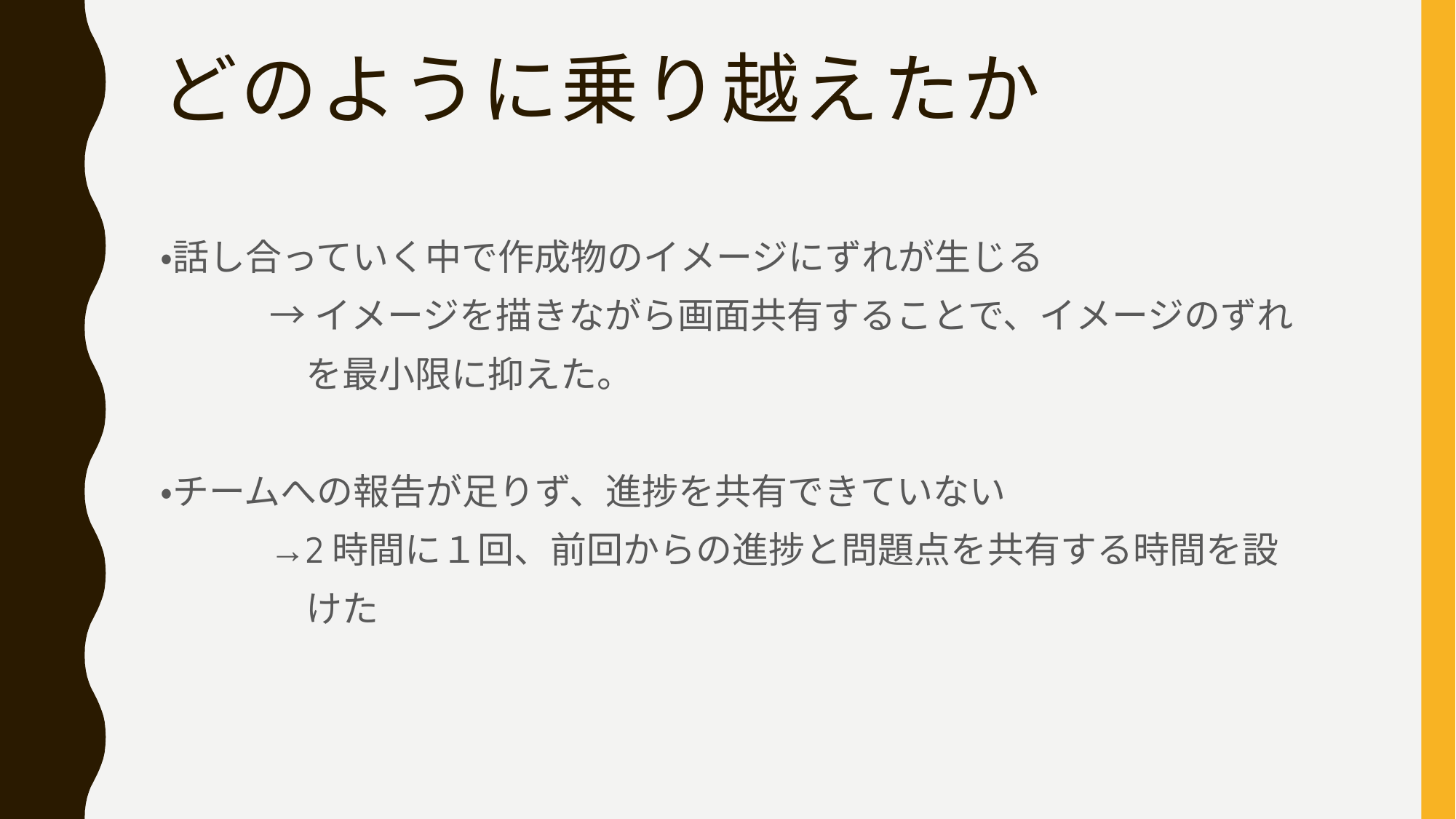

# どのように乗り越えたか
・話し合っていく中で作成物のイメージにずれが生じる
	→イメージを描きながら画面共有することで、イメージのずれ
　　　　を最小限に抑えた。

・チームへの報告が足りず、進捗を共有できていない
	→2時間に１回、前回からの進捗と問題点を共有する時間を設
　　　　けた